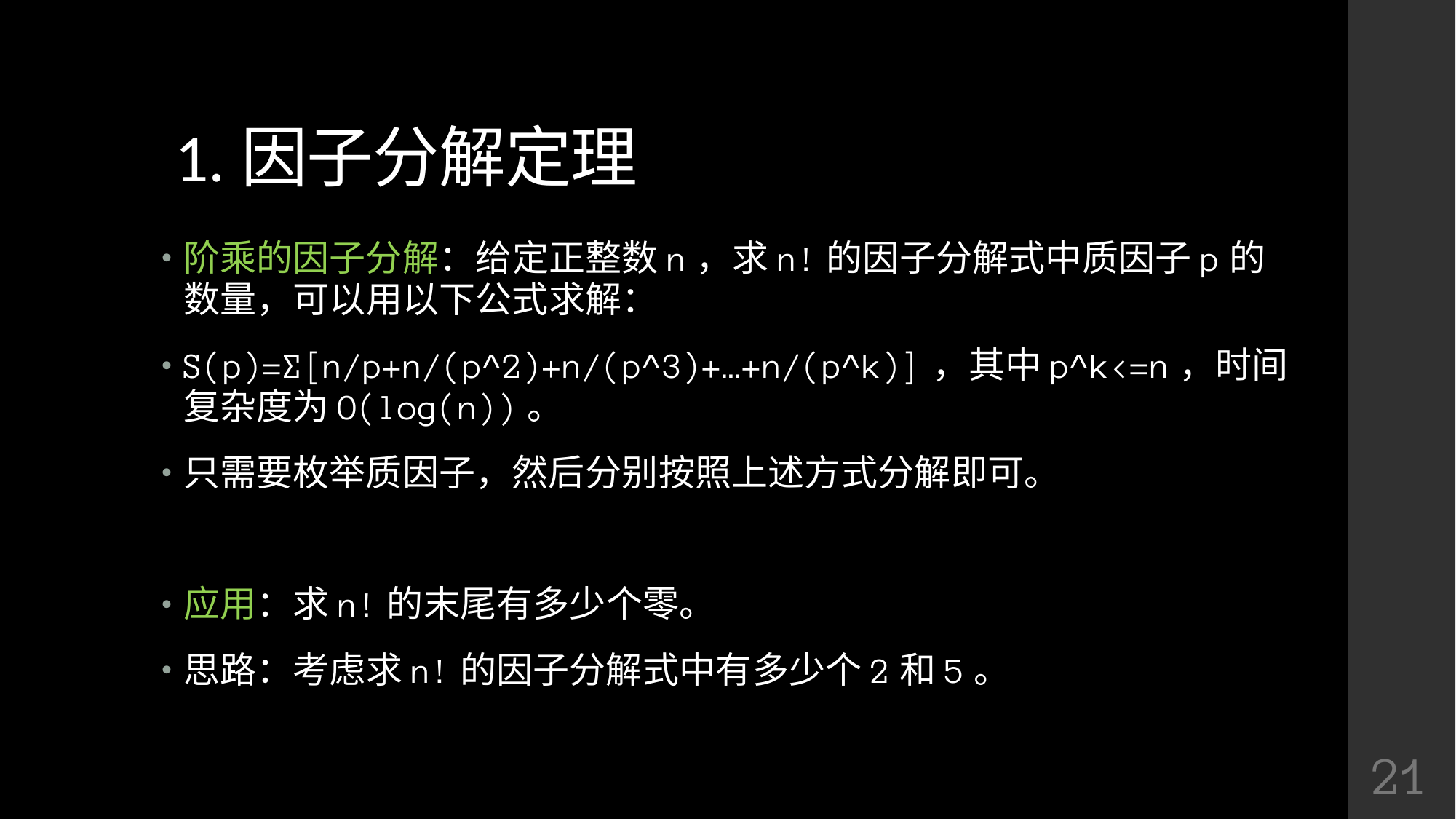

# 1.因子分解定理
阶乘的因子分解：给定正整数n，求n!的因子分解式中质因子p的数量，可以用以下公式求解：
S(p)=Σ[n/p+n/(p^2)+n/(p^3)+…+n/(p^k)]，其中p^k<=n，时间复杂度为O(log(n))。
只需要枚举质因子，然后分别按照上述方式分解即可。

应用：求n!的末尾有多少个零。
思路：考虑求n!的因子分解式中有多少个2和5。
21